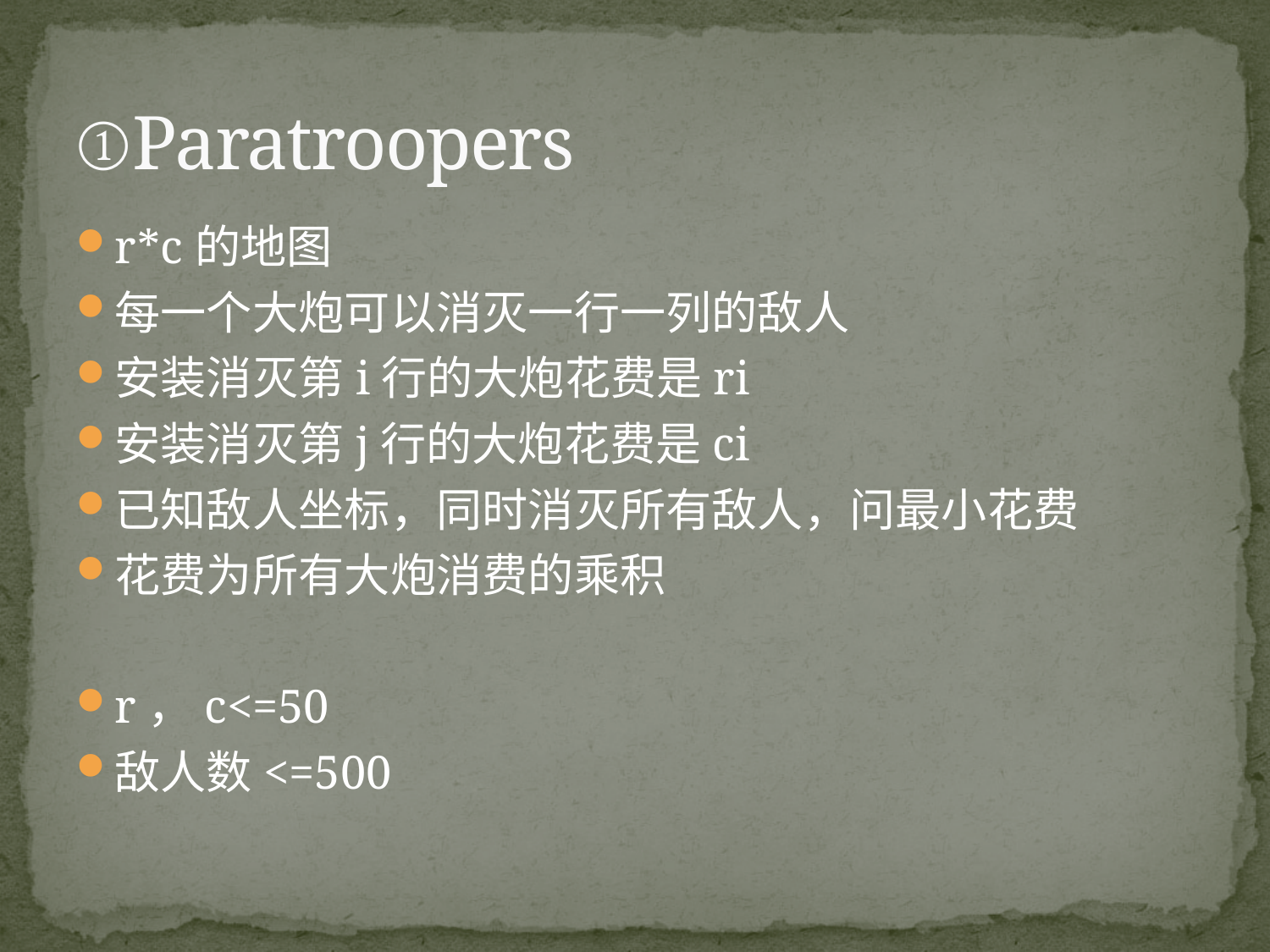

# ①Paratroopers
r*c的地图
每一个大炮可以消灭一行一列的敌人
安装消灭第i行的大炮花费是ri
安装消灭第j行的大炮花费是ci
已知敌人坐标，同时消灭所有敌人，问最小花费
花费为所有大炮消费的乘积

r，c<=50
敌人数<=500